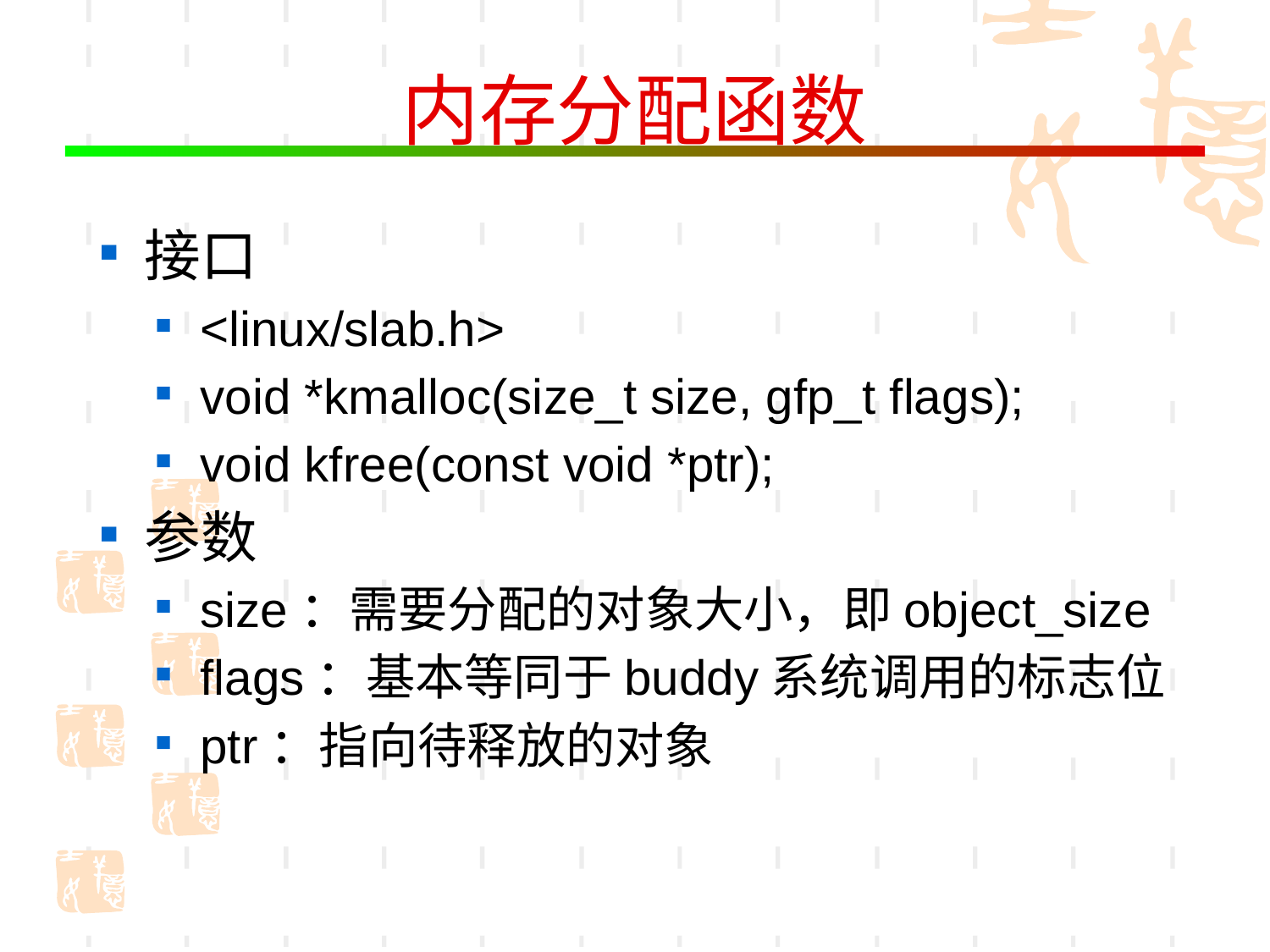

# 内存分配函数
接口
<linux/slab.h>
void *kmalloc(size_t size, gfp_t flags);
void kfree(const void *ptr);
参数
size：需要分配的对象大小，即object_size
flags：基本等同于buddy系统调用的标志位
ptr：指向待释放的对象